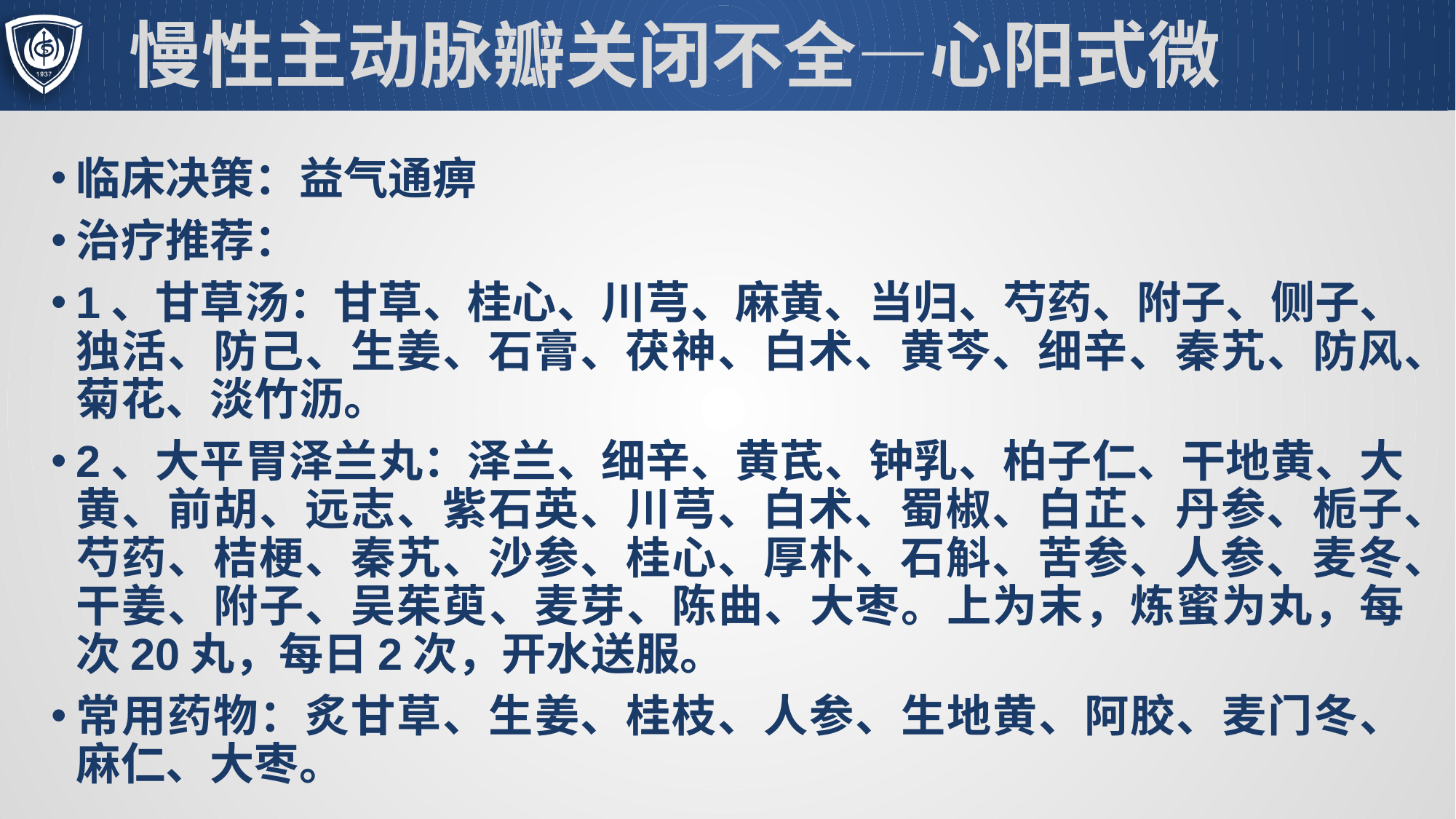

# 慢性主动脉瓣关闭不全—心阳式微
临床决策：益气通痹
治疗推荐：
1、甘草汤：甘草、桂心、川芎、麻黄、当归、芍药、附子、侧子、独活、防己、生姜、石膏、茯神、白术、黄芩、细辛、秦艽、防风、菊花、淡竹沥。
2、大平胃泽兰丸：泽兰、细辛、黄芪、钟乳、柏子仁、干地黄、大黄、前胡、远志、紫石英、川芎、白术、蜀椒、白芷、丹参、栀子、芍药、桔梗、秦艽、沙参、桂心、厚朴、石斛、苦参、人参、麦冬、干姜、附子、吴茱萸、麦芽、陈曲、大枣。上为末，炼蜜为丸，每次20丸，每日2次，开水送服。
常用药物：炙甘草、生姜、桂枝、人参、生地黄、阿胶、麦门冬、麻仁、大枣。